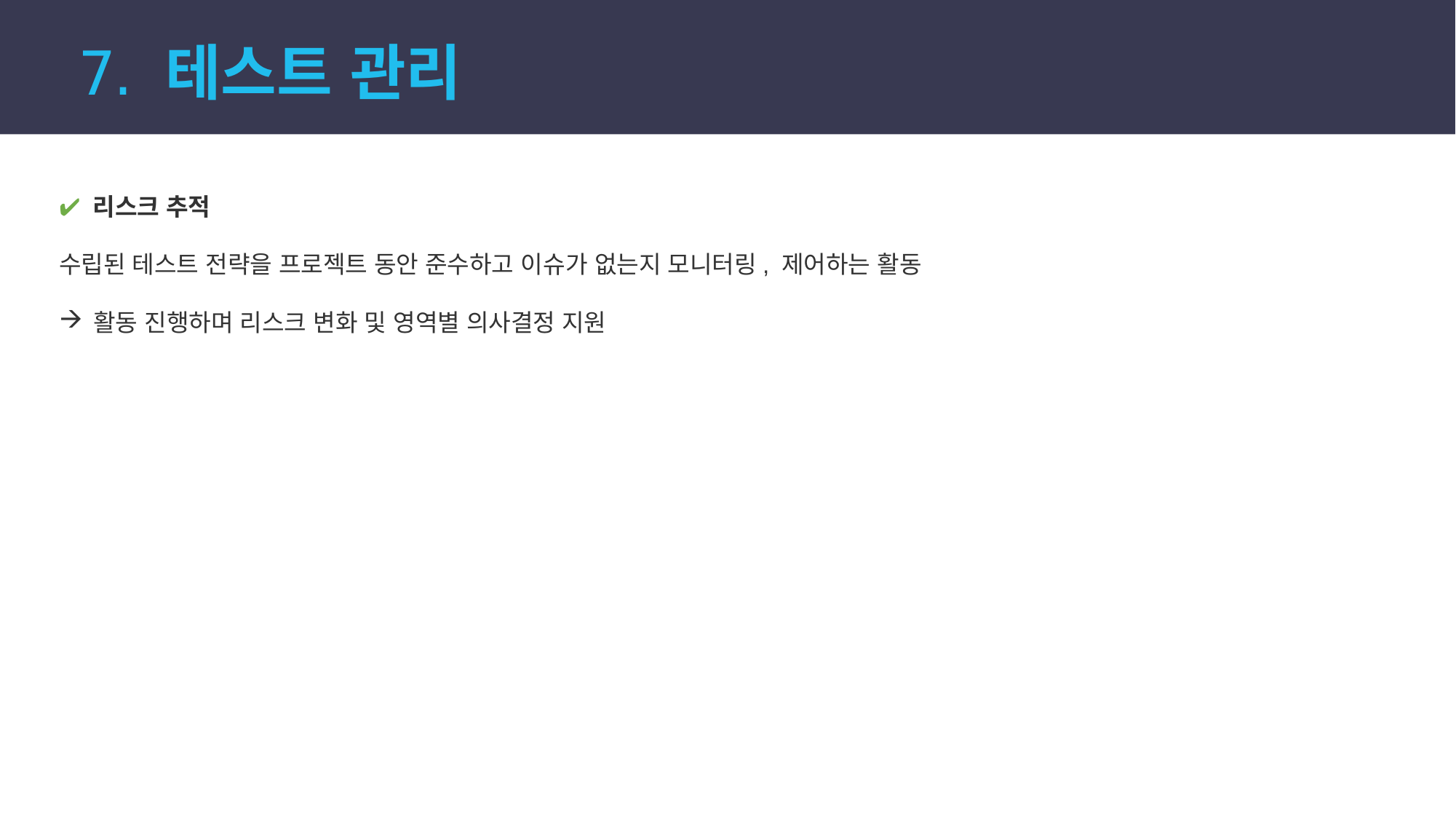

7. 테스트 관리
✔ 리스크 추적

수립된 테스트 전략을 프로젝트 동안 준수하고 이슈가 없는지 모니터링, 제어하는 활동

활동 진행하며 리스크 변화 및 영역별 의사결정 지원